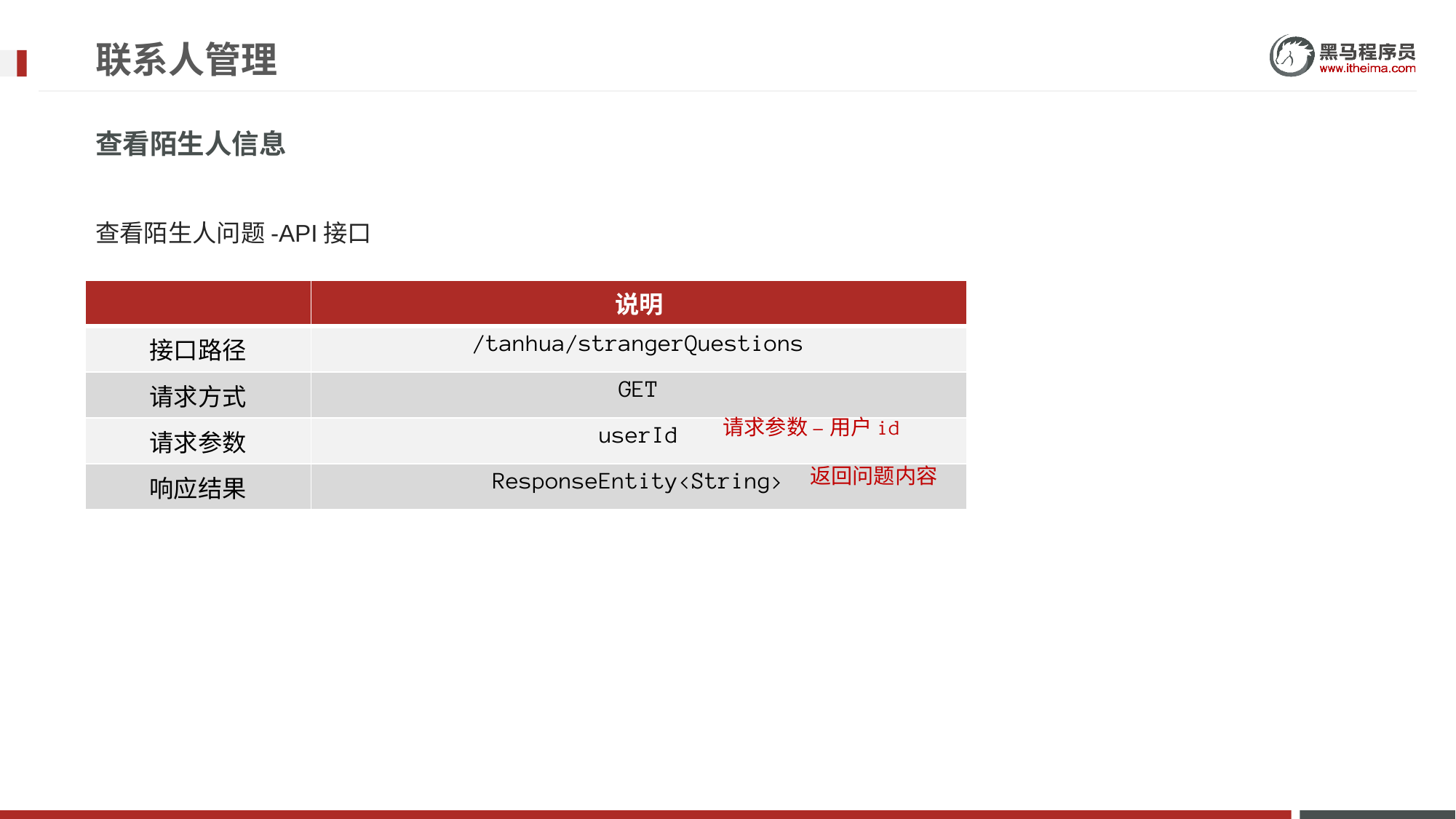

# 联系人管理
查看陌生人信息
查看陌生人问题-API接口
|  | 说明 |
| --- | --- |
| 接口路径 | /tanhua/strangerQuestions |
| 请求方式 | GET |
| 请求参数 | userId |
| 响应结果 | ResponseEntity<String> |
请求参数-用户id
返回问题内容